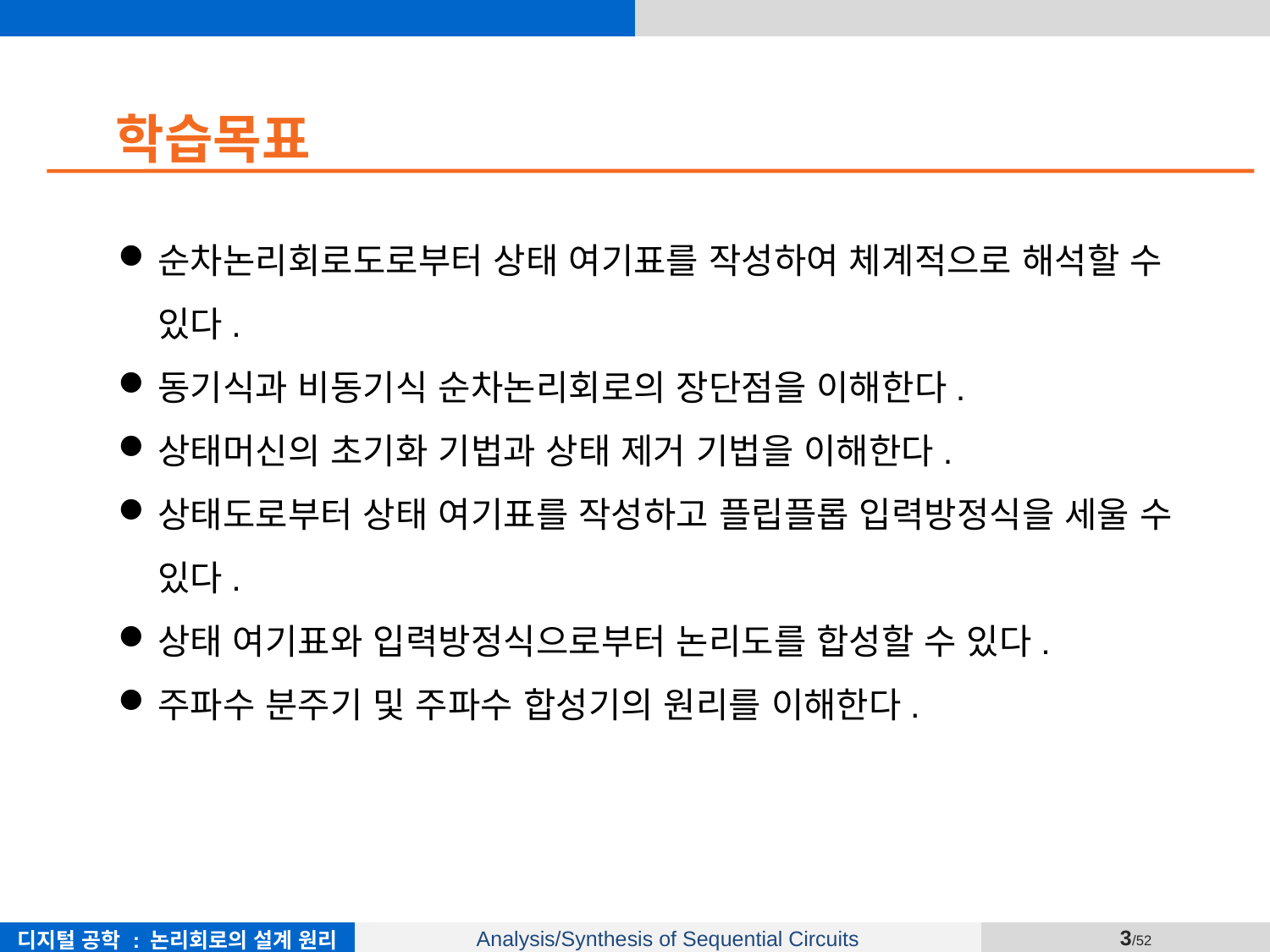

학습목표

순차논리회로도로부터 상태 여기표를 작성하여 체계적으로 해석할 수 있다.
동기식과 비동기식 순차논리회로의 장단점을 이해한다.
상태머신의 초기화 기법과 상태 제거 기법을 이해한다.
상태도로부터 상태 여기표를 작성하고 플립플롭 입력방정식을 세울 수 있다.
상태 여기표와 입력방정식으로부터 논리도를 합성할 수 있다.
주파수 분주기 및 주파수 합성기의 원리를 이해한다.